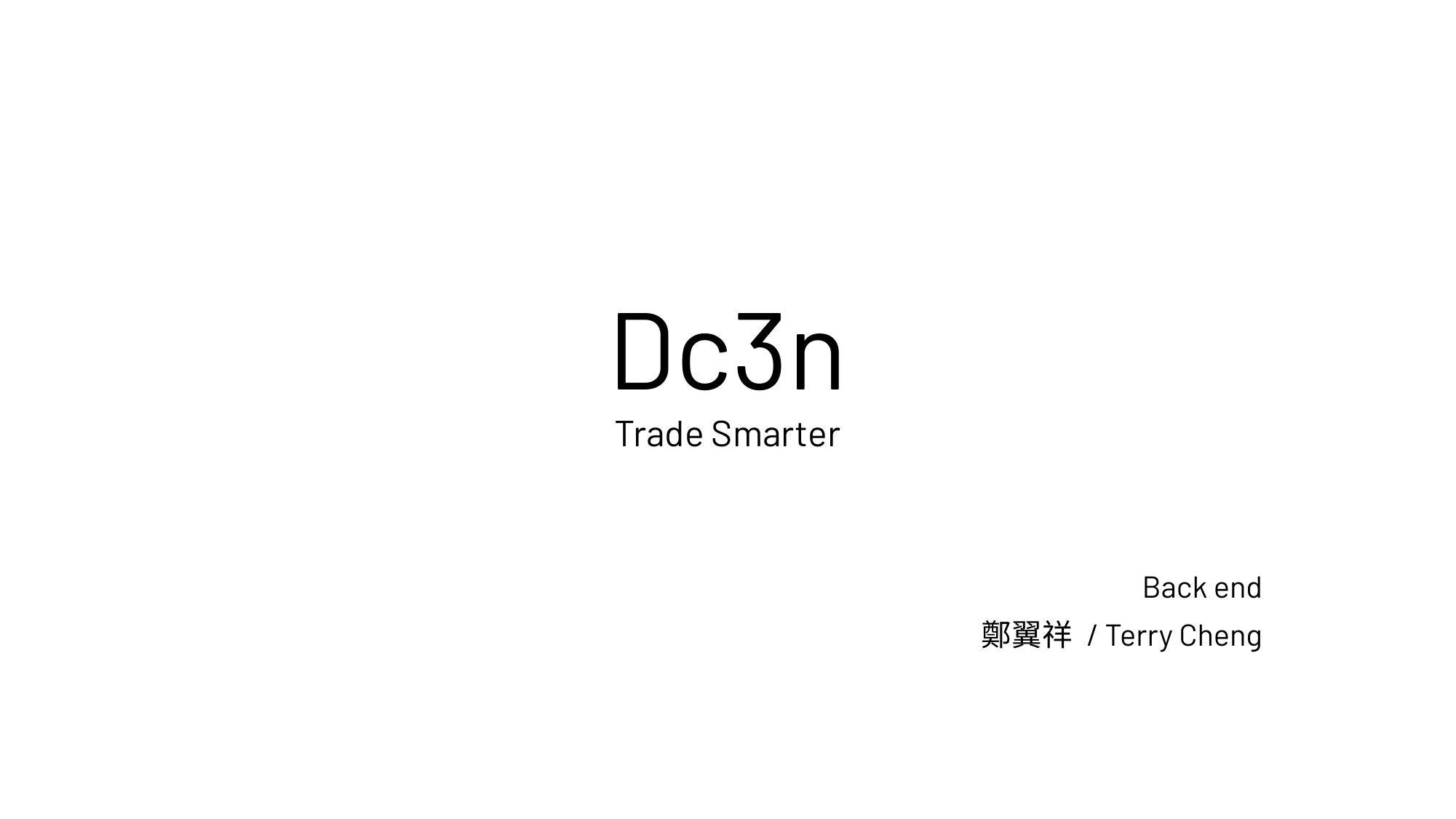

# Dc3n
Trade Smarter

Back end
鄭翼祥 / Terry Cheng